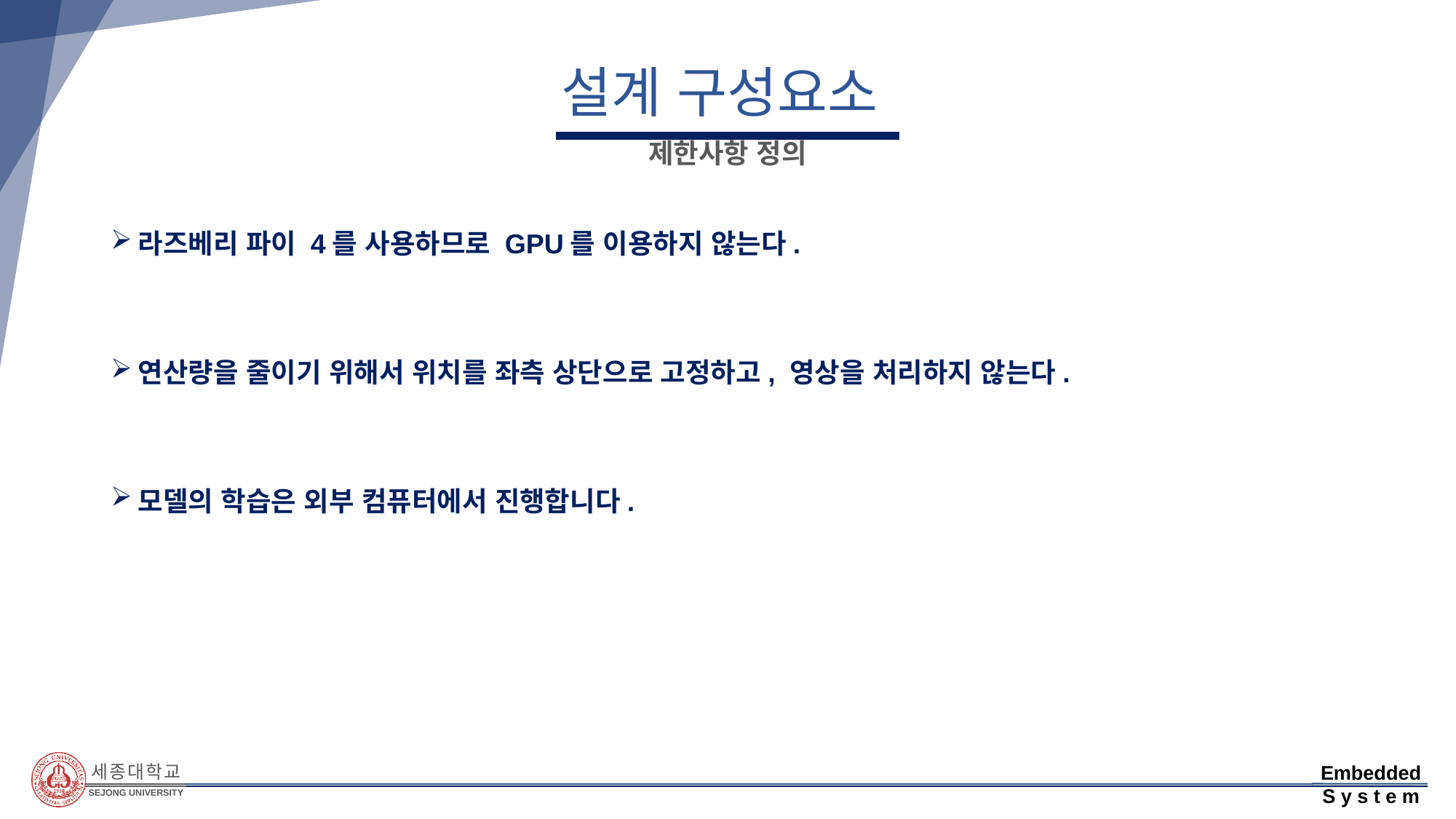

# 설계 구성요소
제한사항 정의
라즈베리 파이 4를 사용하므로 GPU를 이용하지 않는다.

연산량을 줄이기 위해서 위치를 좌측 상단으로 고정하고, 영상을 처리하지 않는다.

모델의 학습은 외부 컴퓨터에서 진행합니다.